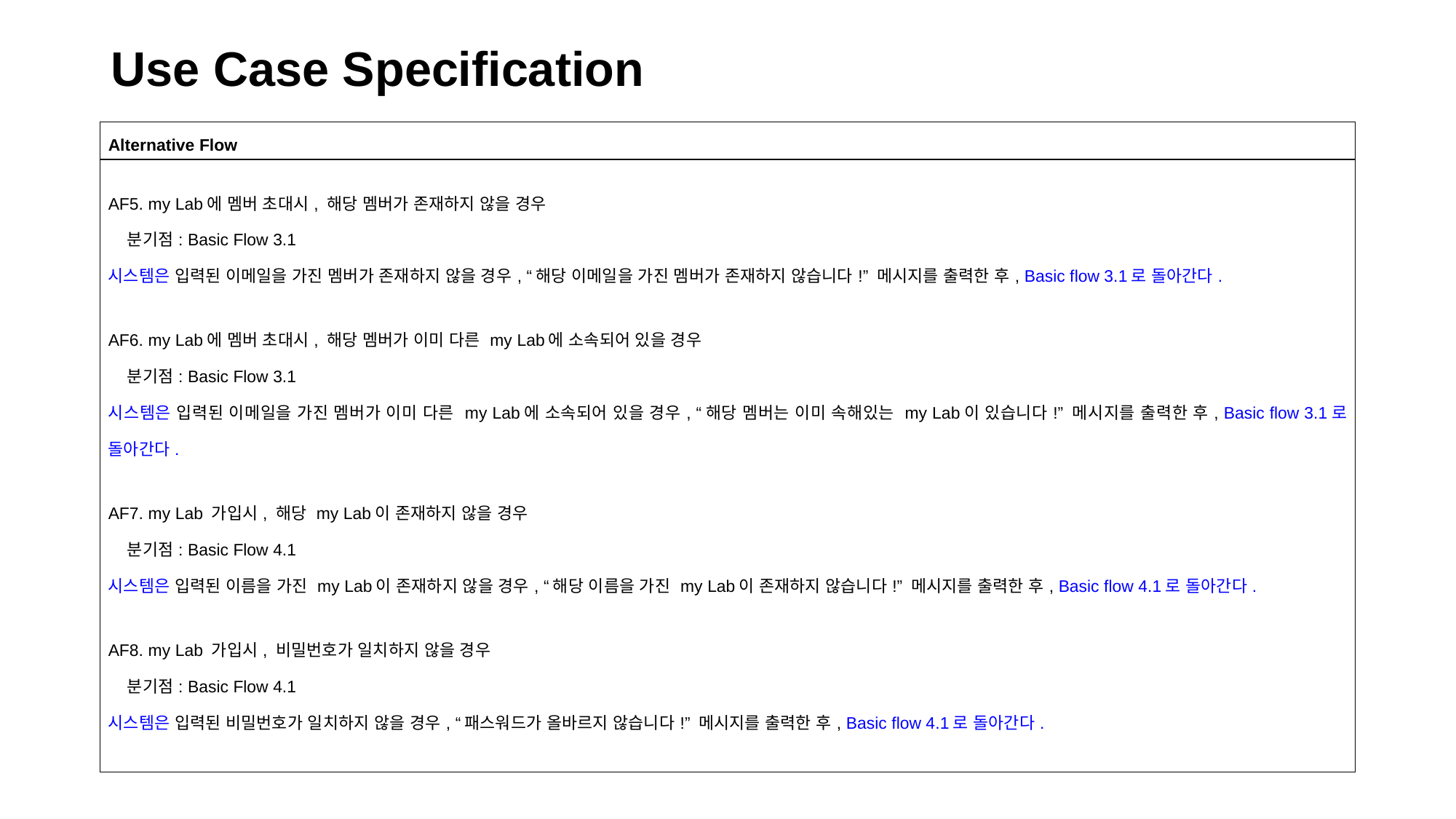

# Use Case Specification
| Alternative Flow |
| --- |
| AF5. my Lab에 멤버 초대시, 해당 멤버가 존재하지 않을 경우 분기점: Basic Flow 3.1 시스템은 입력된 이메일을 가진 멤버가 존재하지 않을 경우, “해당 이메일을 가진 멤버가 존재하지 않습니다!” 메시지를 출력한 후, Basic flow 3.1로 돌아간다. AF6. my Lab에 멤버 초대시, 해당 멤버가 이미 다른 my Lab에 소속되어 있을 경우 분기점: Basic Flow 3.1 시스템은 입력된 이메일을 가진 멤버가 이미 다른 my Lab에 소속되어 있을 경우, “해당 멤버는 이미 속해있는 my Lab이 있습니다!” 메시지를 출력한 후, Basic flow 3.1로 돌아간다. AF7. my Lab 가입시, 해당 my Lab이 존재하지 않을 경우 분기점: Basic Flow 4.1 시스템은 입력된 이름을 가진 my Lab이 존재하지 않을 경우, “해당 이름을 가진 my Lab이 존재하지 않습니다!” 메시지를 출력한 후, Basic flow 4.1로 돌아간다. AF8. my Lab 가입시, 비밀번호가 일치하지 않을 경우 분기점: Basic Flow 4.1 시스템은 입력된 비밀번호가 일치하지 않을 경우, “패스워드가 올바르지 않습니다!” 메시지를 출력한 후, Basic flow 4.1로 돌아간다. |